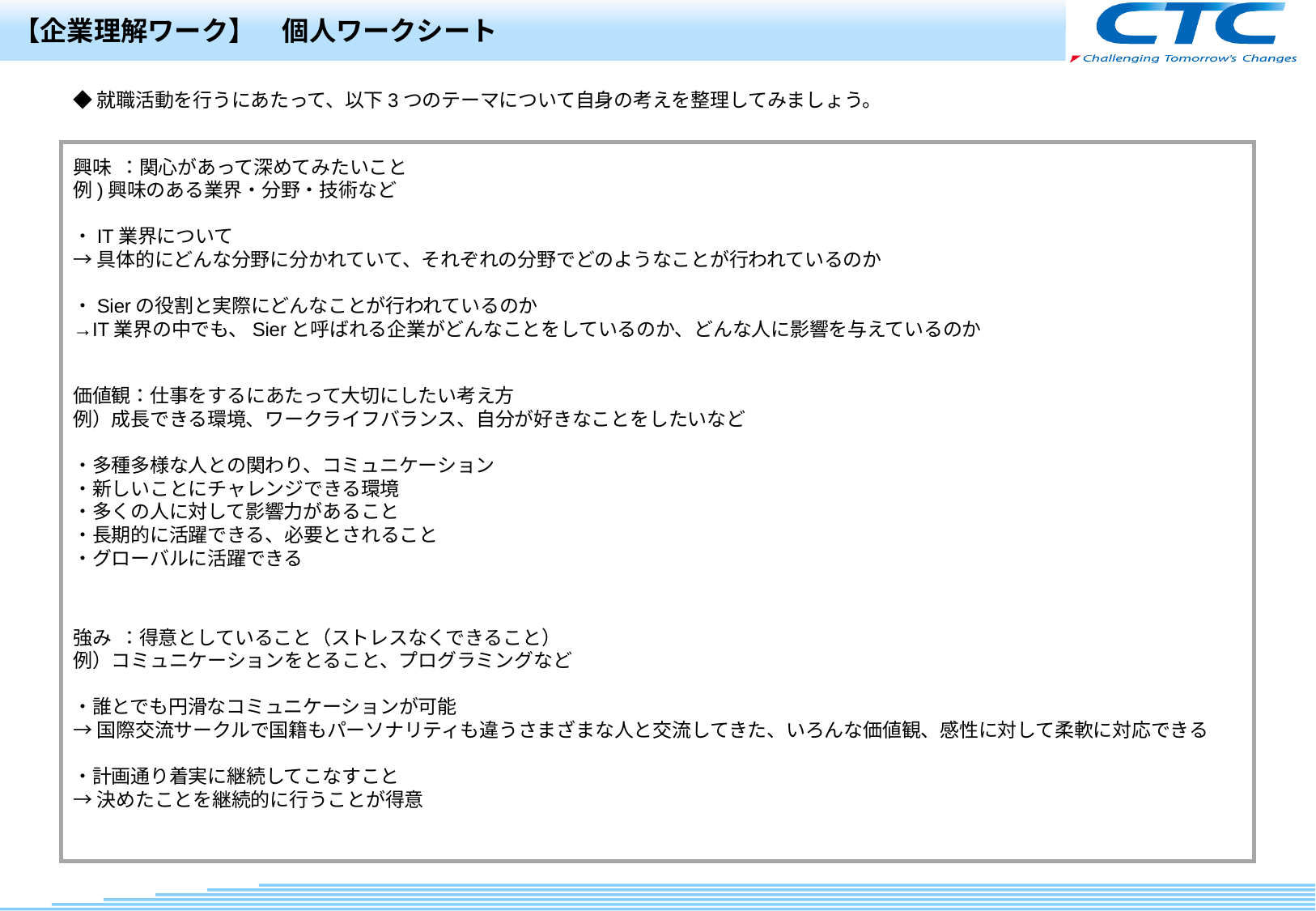

【企業理解ワーク】　個人ワークシート
◆就職活動を行うにあたって、以下3つのテーマについて自身の考えを整理してみましょう。

興味  ：関心があって深めてみたいこと
例)興味のある業界・分野・技術など

・IT業界について
→具体的にどんな分野に分かれていて、それぞれの分野でどのようなことが行われているのか

・Sierの役割と実際にどんなことが行われているのか
→IT業界の中でも、Sierと呼ばれる企業がどんなことをしているのか、どんな人に影響を与えているのか

価値観：仕事をするにあたって大切にしたい考え方
例）成長できる環境、ワークライフバランス、自分が好きなことをしたいなど

・多種多様な人との関わり、コミュニケーション
・新しいことにチャレンジできる環境
・多くの人に対して影響力があること
・長期的に活躍できる、必要とされること
・グローバルに活躍できる

強み  ：得意としていること（ストレスなくできること）
例）コミュニケーションをとること、プログラミングなど

・誰とでも円滑なコミュニケーションが可能
→国際交流サークルで国籍もパーソナリティも違うさまざまな人と交流してきた、いろんな価値観、感性に対して柔軟に対応できる

・計画通り着実に継続してこなすこと
→決めたことを継続的に行うことが得意